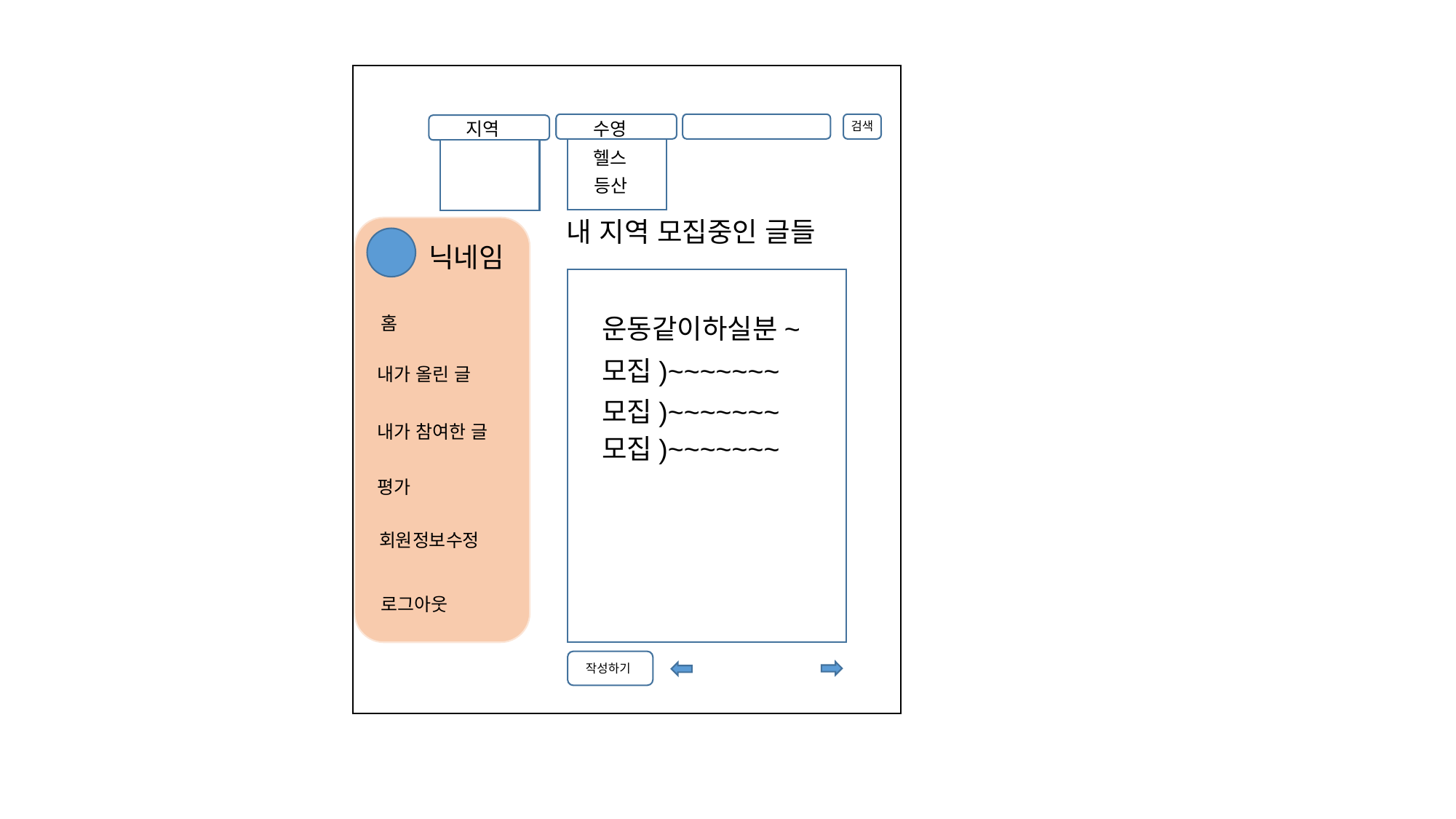

지역
수영
검색

헬스
등산
내 지역 모집중인 글들

닉네임

홈
운동같이하실분~
모집)~~~~~~~
내가 올린 글
모집)~~~~~~~
내가 참여한 글
모집)~~~~~~~
평가
회원정보수정
로그아웃

작성하기